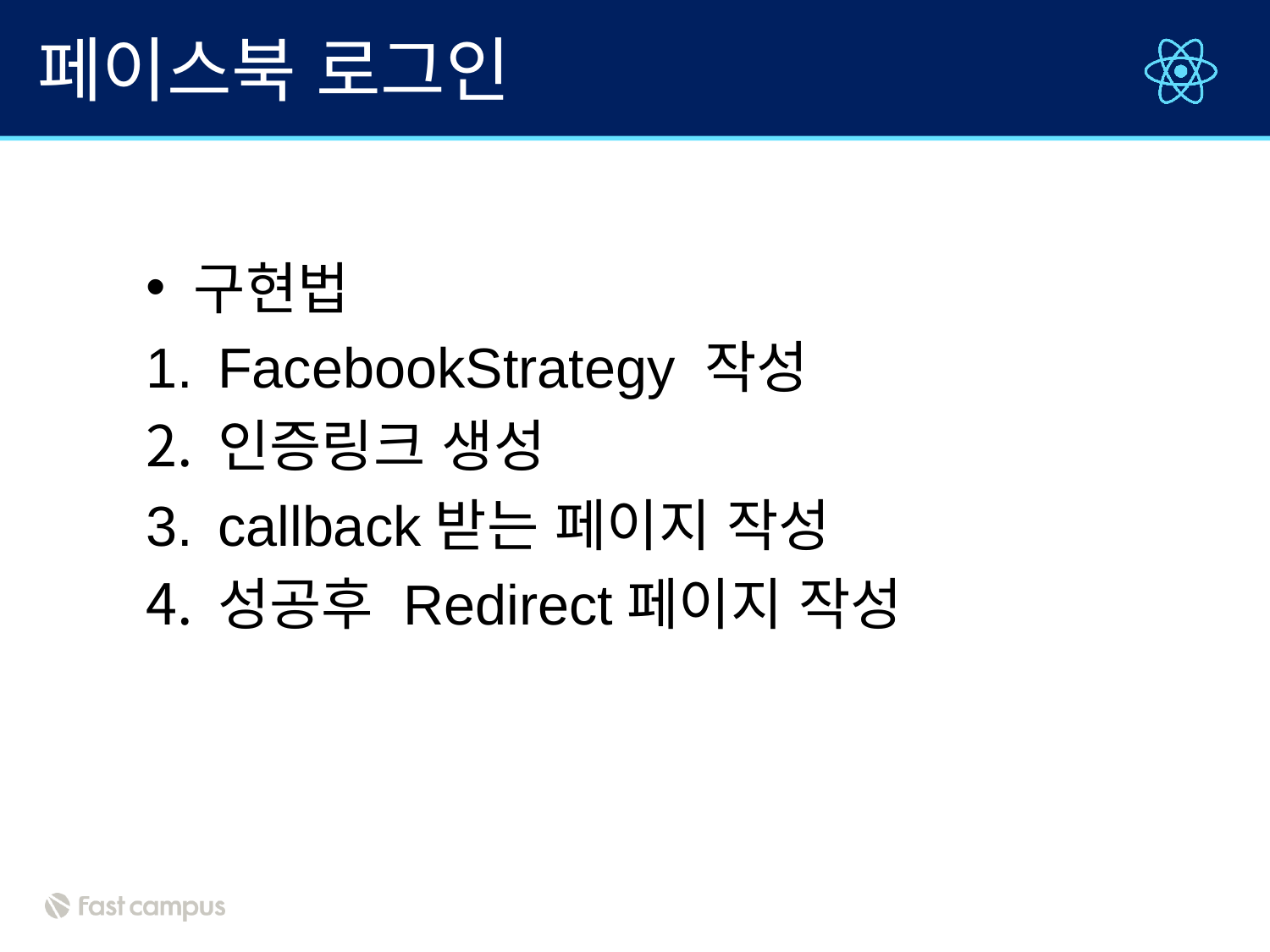

# 페이스북 로그인
구현법
FacebookStrategy 작성
인증링크 생성
callback받는 페이지 작성
성공후 Redirect페이지 작성